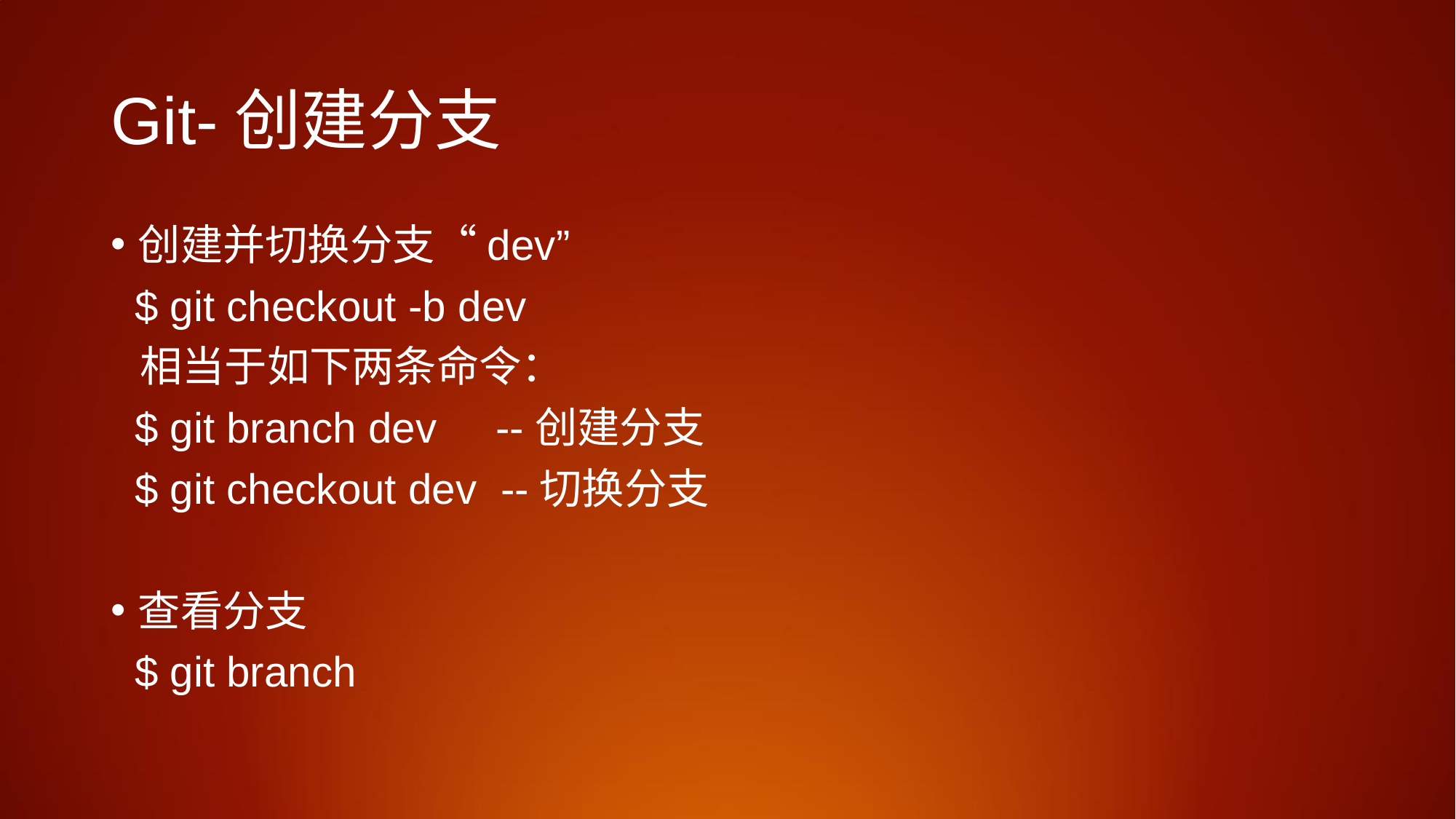

# Git-创建分支
创建并切换分支“dev”
  $ git checkout -b dev
  相当于如下两条命令：
  $ git branch dev     --创建分支
  $ git checkout dev  --切换分支

查看分支
  $ git branch